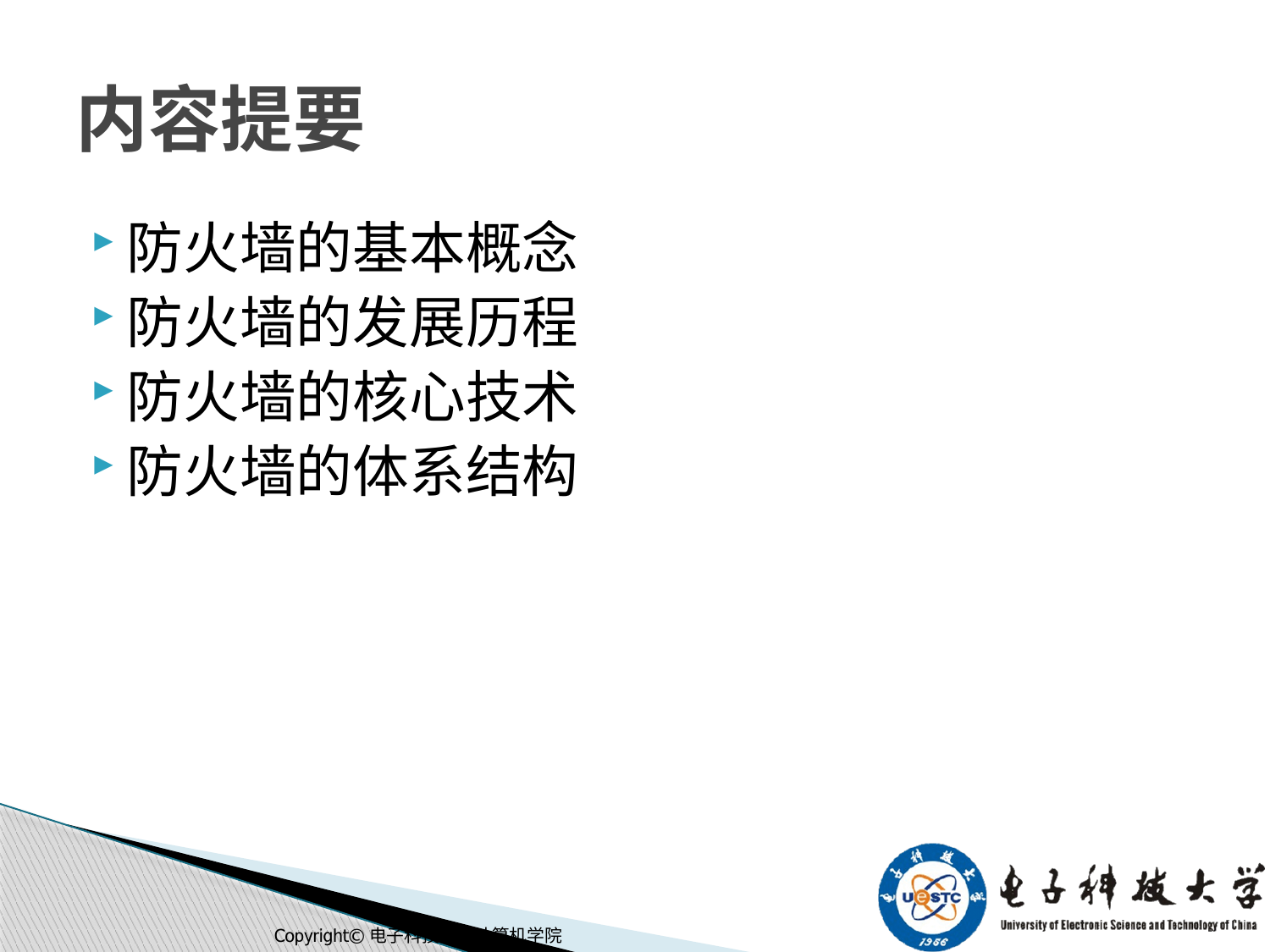

# 内容提要
防火墙的基本概念
防火墙的发展历程
防火墙的核心技术
防火墙的体系结构
Copyright©电子科技大学计算机学院
7